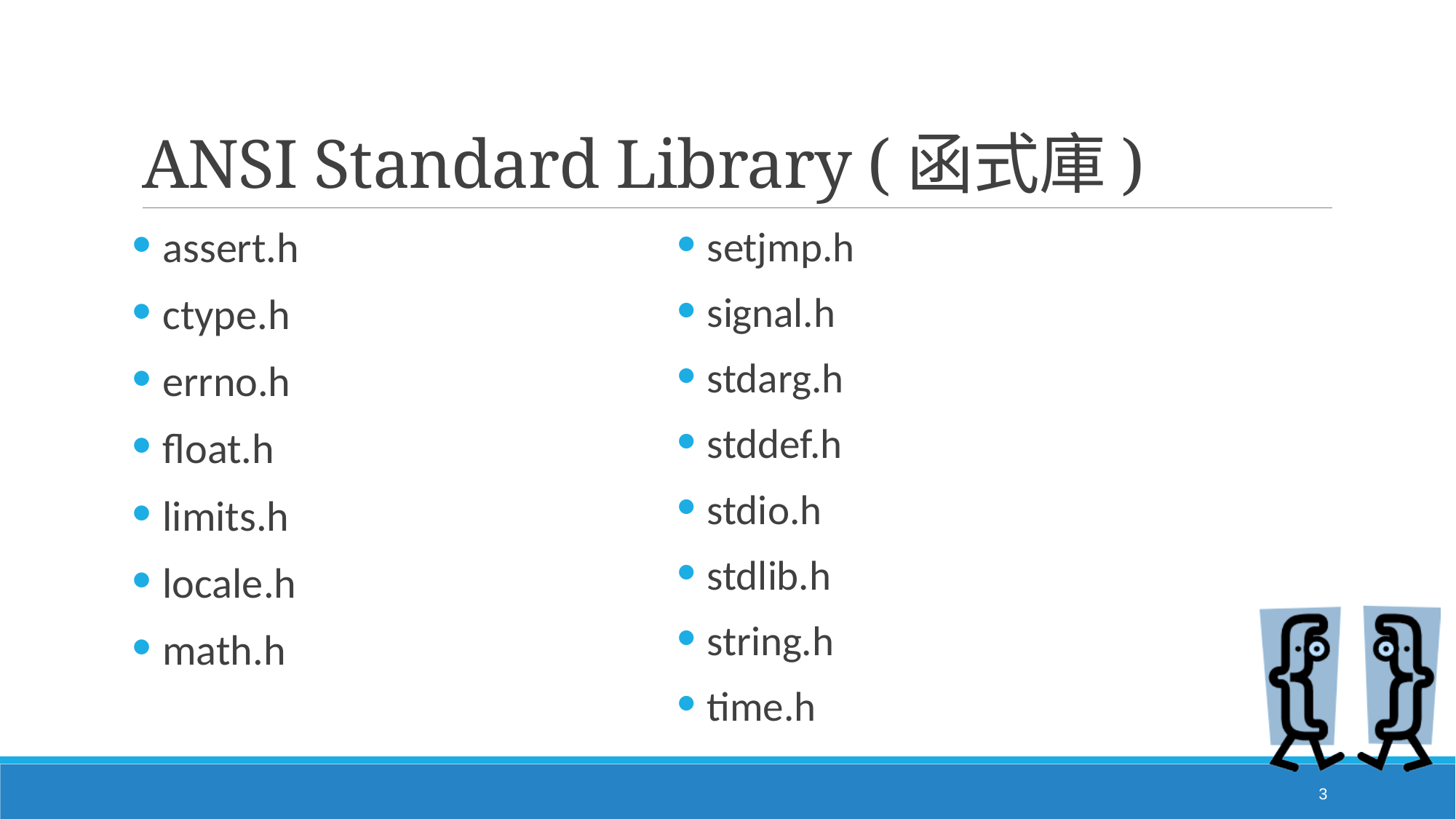

# ANSI Standard Library (函式庫)
assert.h
ctype.h
errno.h
float.h
limits.h
locale.h
math.h

setjmp.h
signal.h
stdarg.h
stddef.h
stdio.h
stdlib.h
string.h
time.h

3